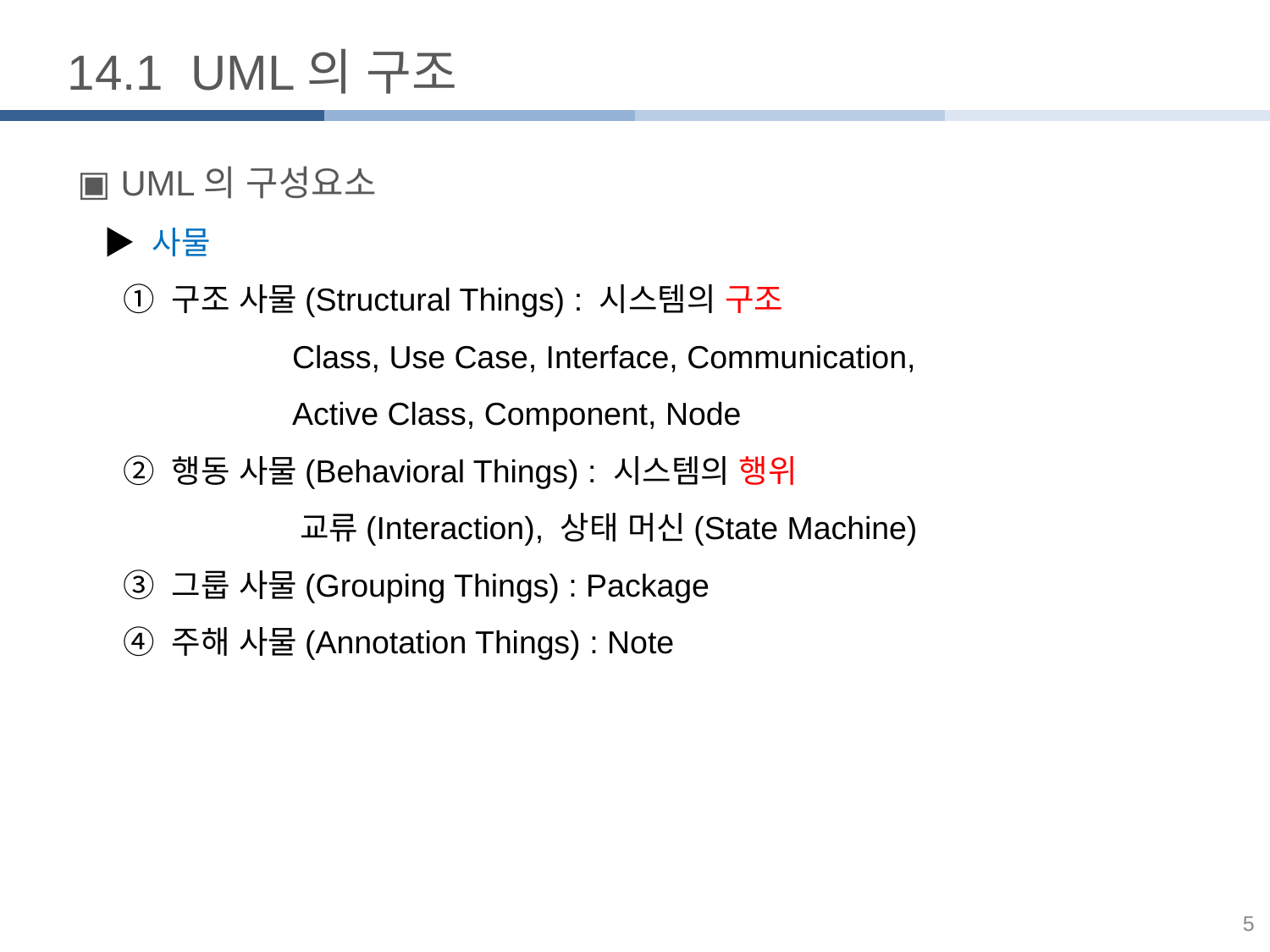

14.1  UML의 구조
▣ UML의 구성요소
   ▶ 사물
 ① 구조 사물(Structural Things) : 시스템의 구조
                    Class, Use Case, Interface, Communication,
                    Active Class, Component, Node
 ② 행동 사물(Behavioral Things) : 시스템의 행위
                    교류(Interaction), 상태 머신(State Machine)
 ③ 그룹 사물(Grouping Things) : Package
 ④ 주해 사물(Annotation Things) : Note

5